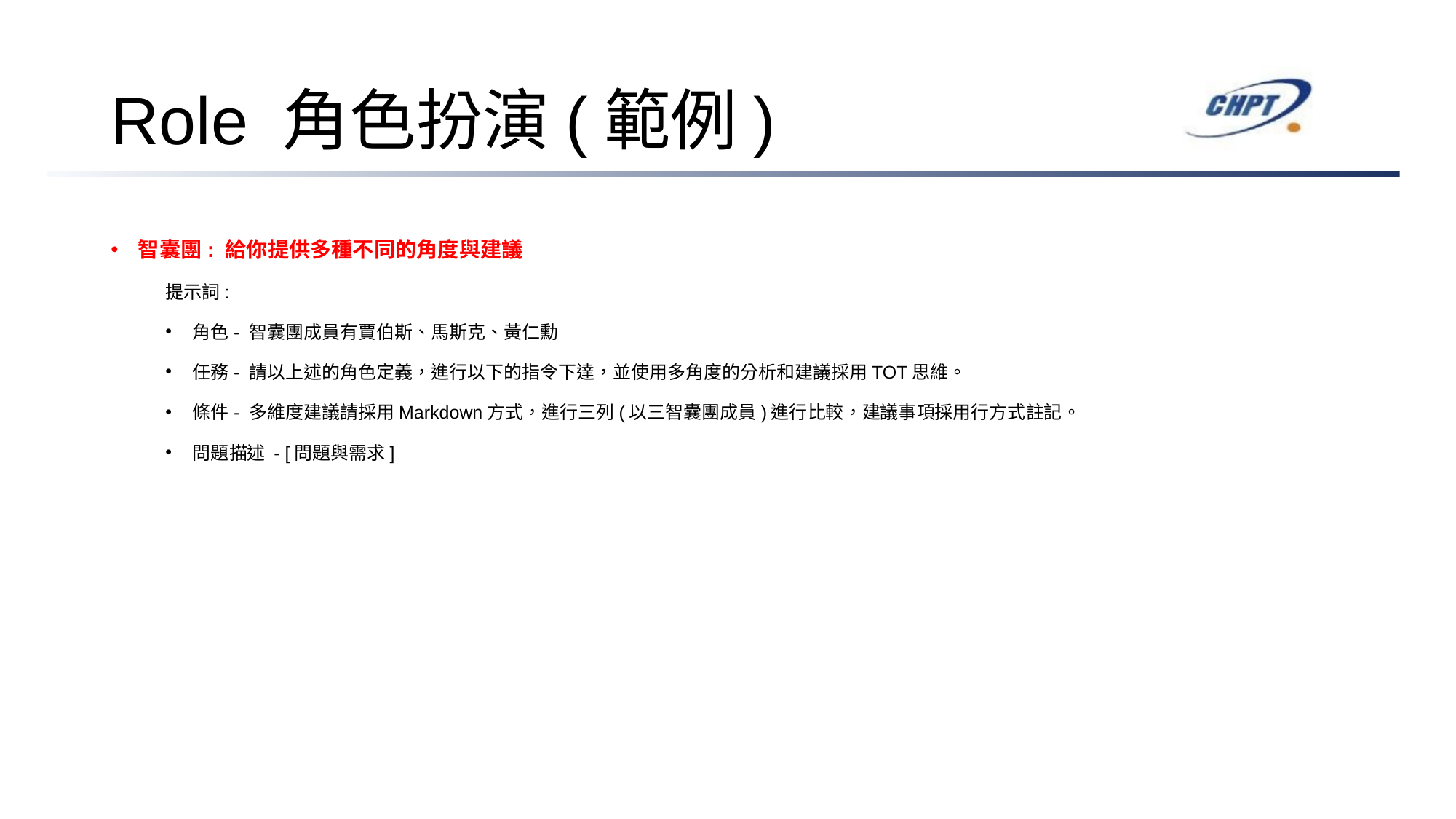

# Role 角色扮演(範例)
智囊團: 給你提供多種不同的角度與建議
提示詞:
角色- 智囊團成員有賈伯斯、馬斯克、黃仁勳
任務- 請以上述的角色定義，進行以下的指令下達，並使用多角度的分析和建議採用TOT思維。
條件- 多維度建議請採用Markdown方式，進行三列(以三智囊團成員)進行比較，建議事項採用行方式註記。
問題描述 - [問題與需求]